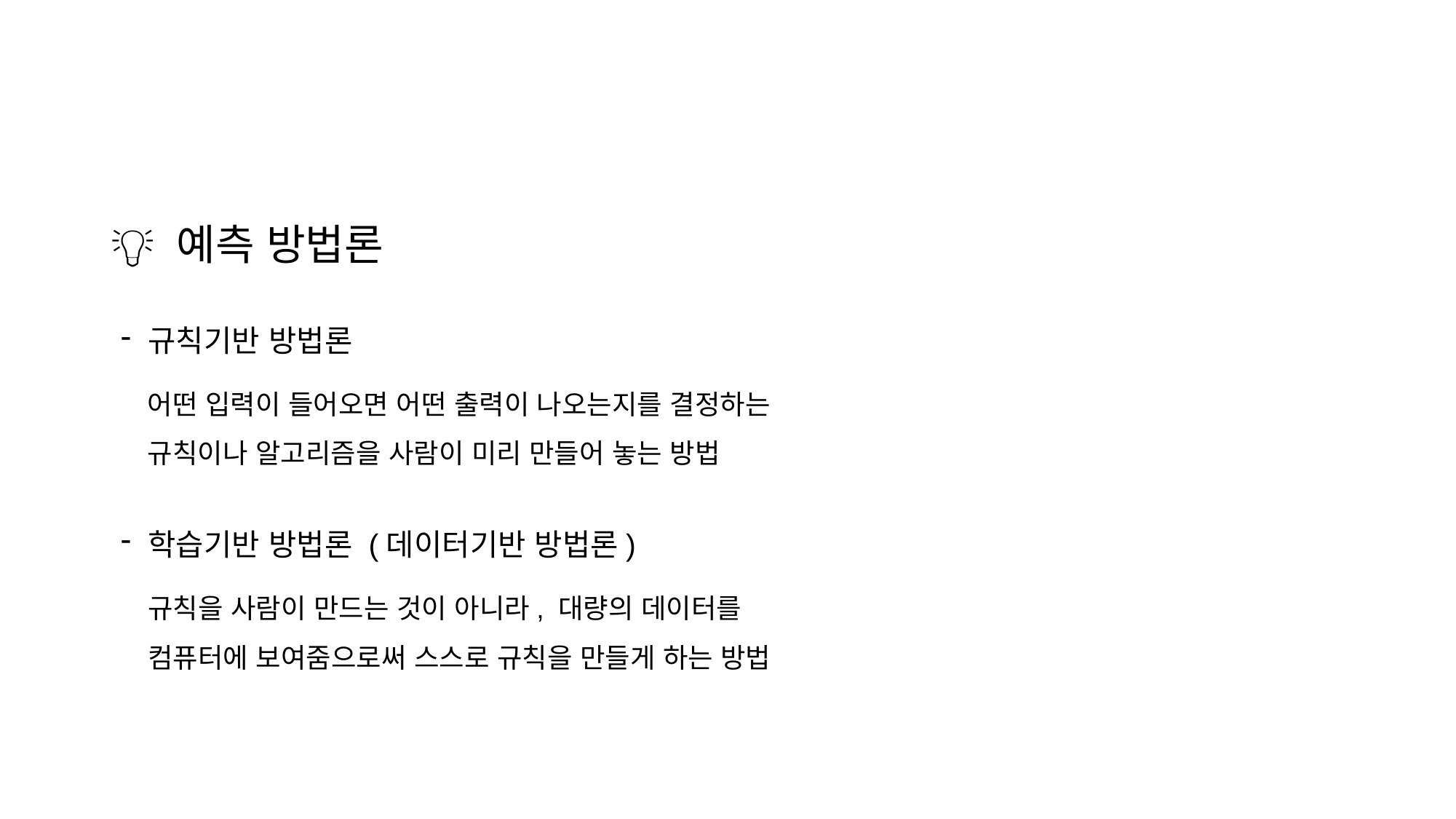

💡 예측 방법론
규칙기반 방법론
어떤 입력이 들어오면 어떤 출력이 나오는지를 결정하는
규칙이나 알고리즘을 사람이 미리 만들어 놓는 방법
학습기반 방법론 (데이터기반 방법론)
규칙을 사람이 만드는 것이 아니라, 대량의 데이터를
컴퓨터에 보여줌으로써 스스로 규칙을 만들게 하는 방법